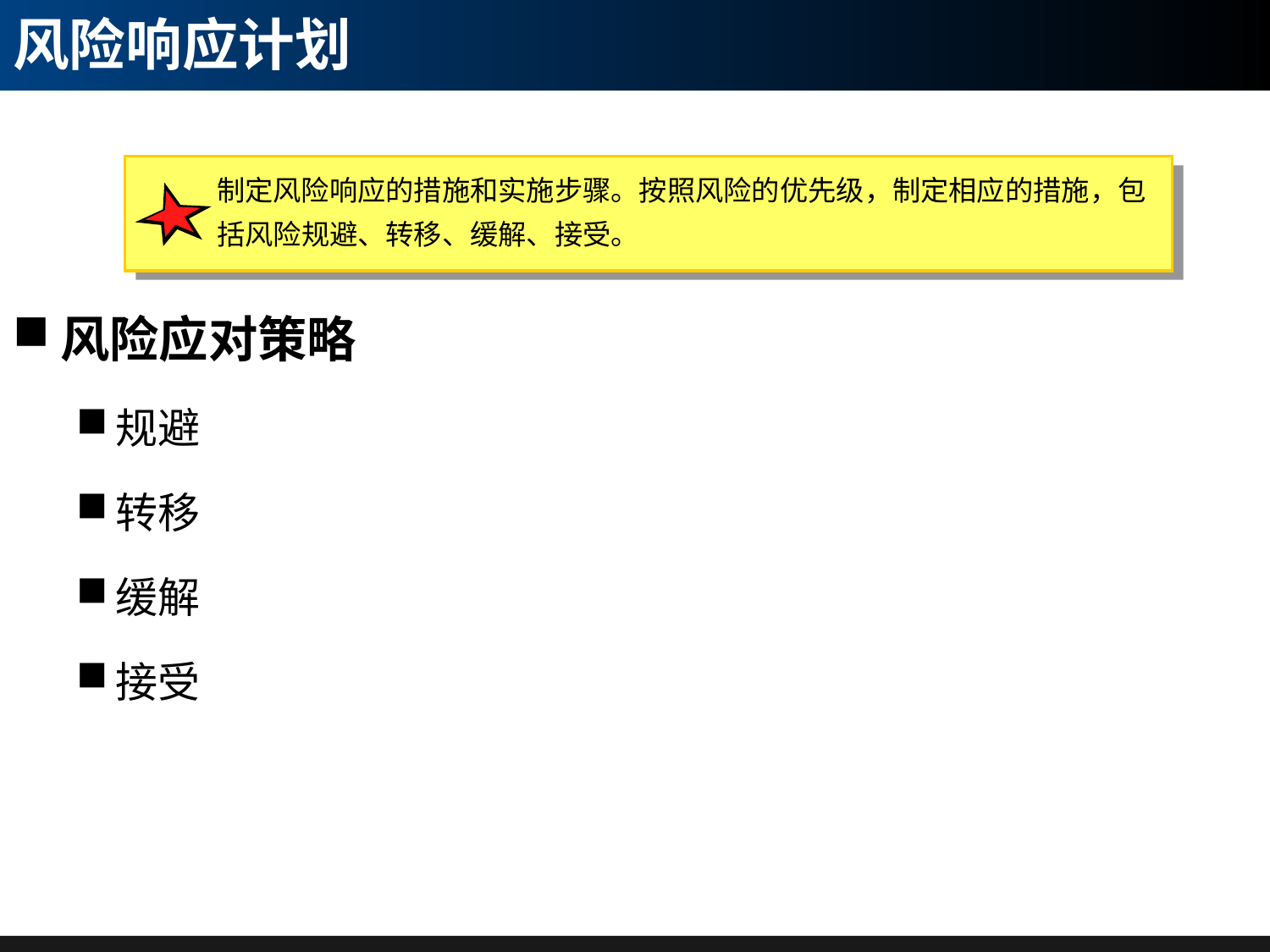

# 风险响应计划
制定风险响应的措施和实施步骤。按照风险的优先级，制定相应的措施，包括风险规避、转移、缓解、接受。

风险应对策略
规避
转移
缓解
接受